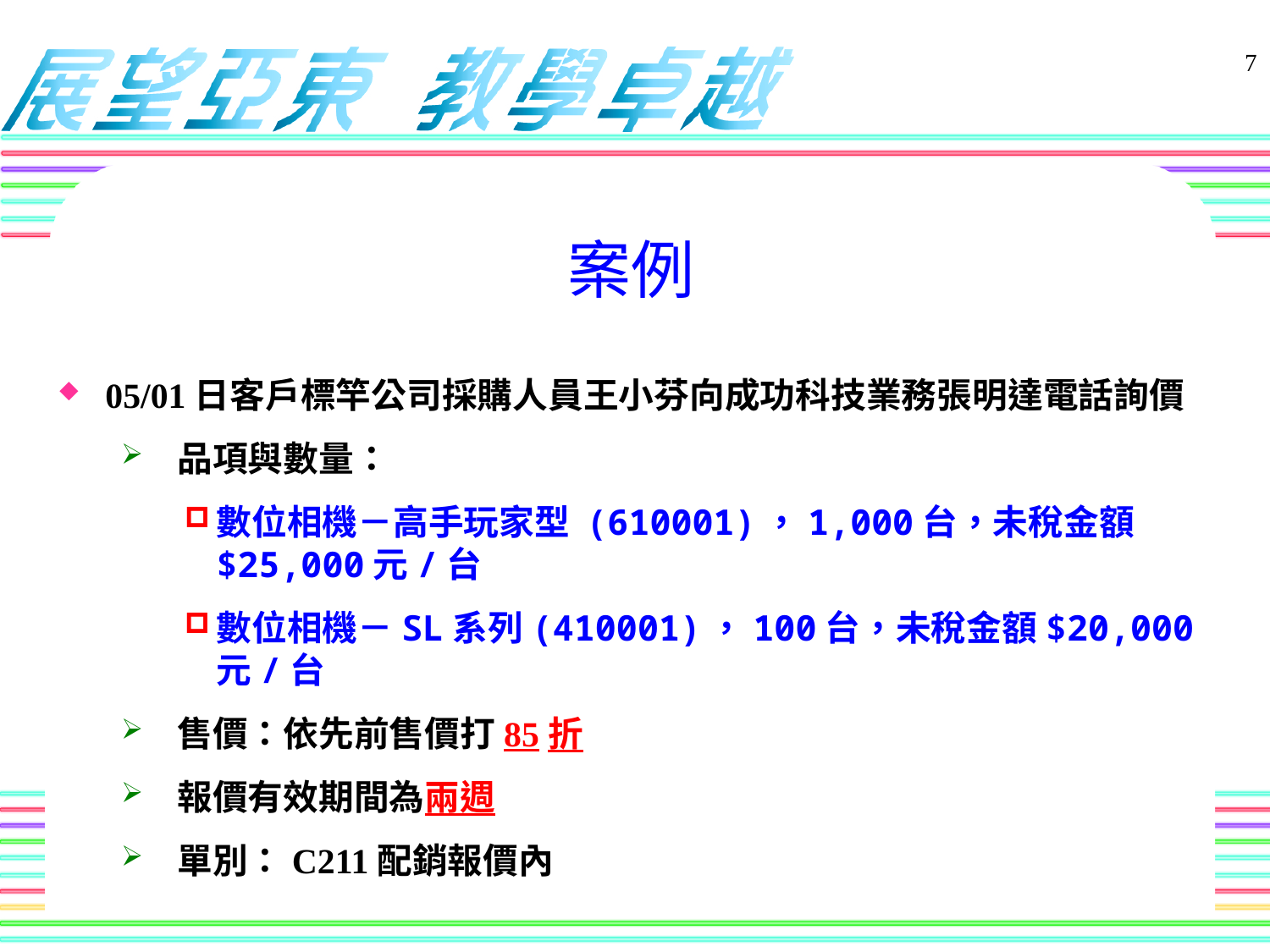

7
# 案例
05/01日客戶標竿公司採購人員王小芬向成功科技業務張明達電話詢價
 品項與數量：
數位相機－高手玩家型 (610001)，1,000台，未稅金額$25,000元/台
數位相機－SL系列(410001)，100台，未稅金額$20,000元/台
 售價：依先前售價打85折
 報價有效期間為兩週
 單別：C211配銷報價內